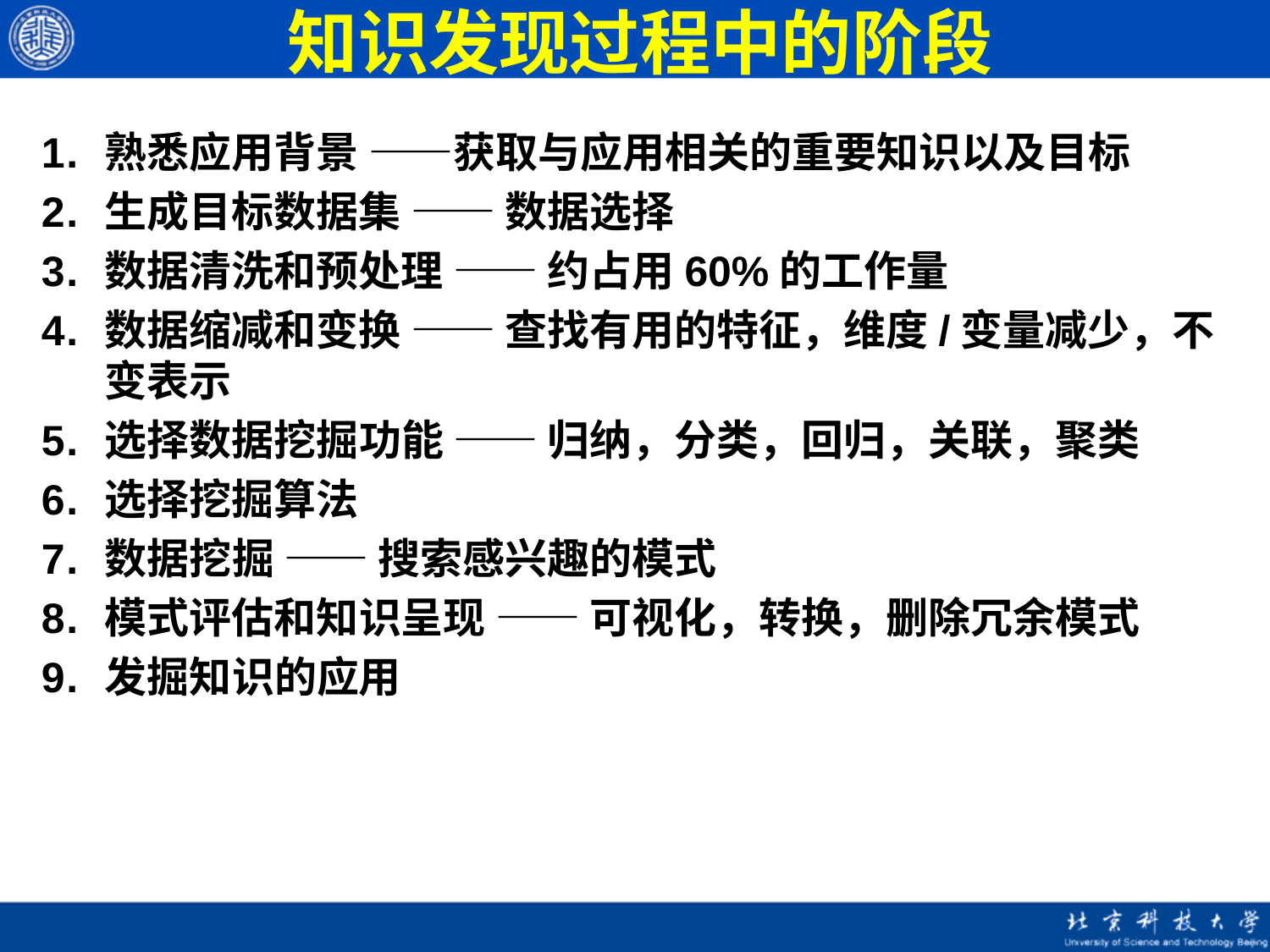

# 知识发现过程中的阶段
熟悉应用背景 ——获取与应用相关的重要知识以及目标
生成目标数据集 —— 数据选择
数据清洗和预处理 —— 约占用60%的工作量
数据缩减和变换 —— 查找有用的特征，维度/变量减少，不变表示
选择数据挖掘功能 —— 归纳，分类，回归，关联，聚类
选择挖掘算法
数据挖掘 —— 搜索感兴趣的模式
模式评估和知识呈现 —— 可视化，转换，删除冗余模式
发掘知识的应用